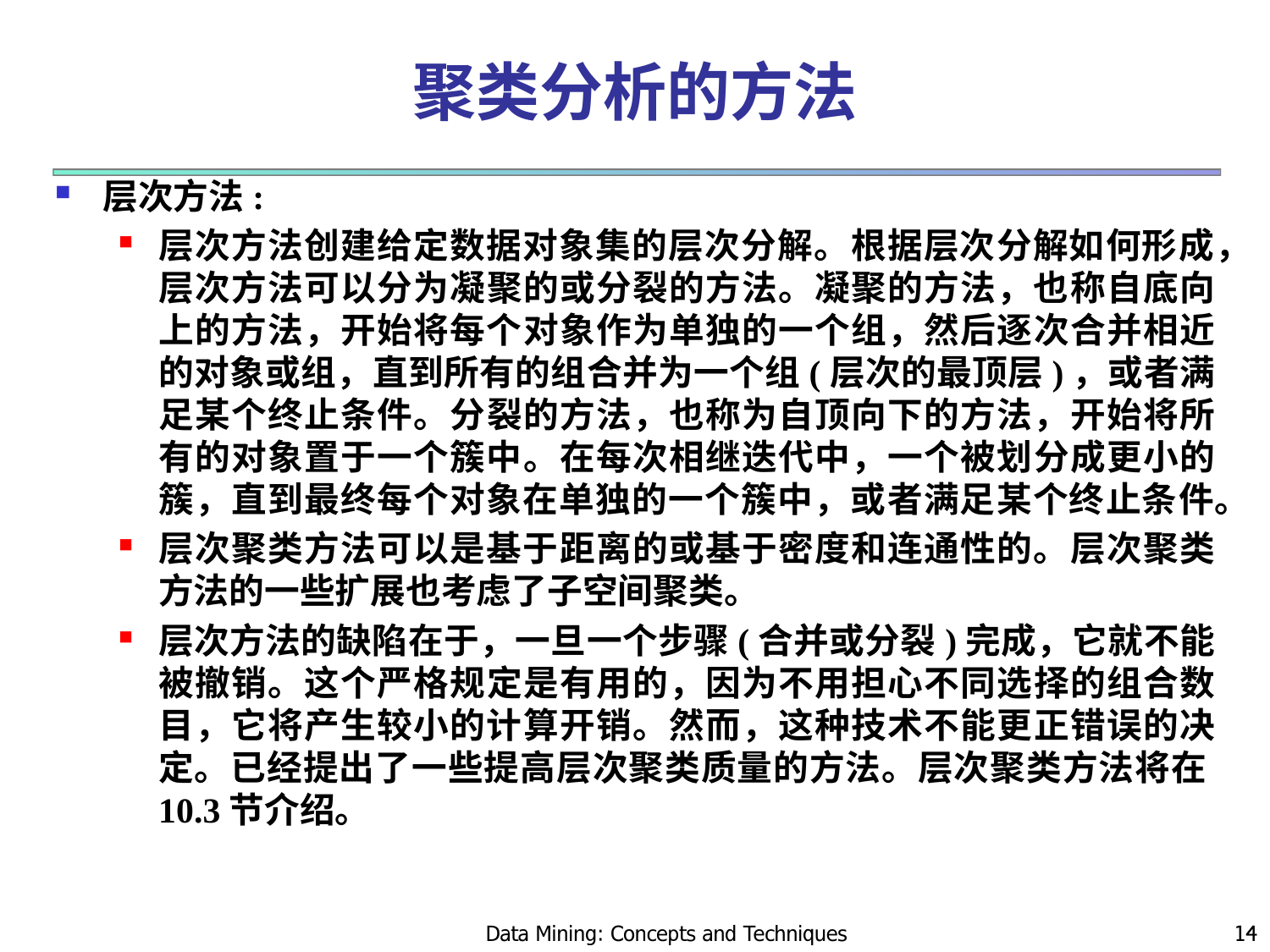

聚类分析的方法
层次方法:
层次方法创建给定数据对象集的层次分解。根据层次分解如何形成，层次方法可以分为凝聚的或分裂的方法。凝聚的方法，也称自底向上的方法，开始将每个对象作为单独的一个组，然后逐次合并相近的对象或组，直到所有的组合并为一个组(层次的最顶层)，或者满足某个终止条件。分裂的方法，也称为自顶向下的方法，开始将所有的对象置于一个簇中。在每次相继迭代中，一个被划分成更小的簇，直到最终每个对象在单独的一个簇中，或者满足某个终止条件。
层次聚类方法可以是基于距离的或基于密度和连通性的。层次聚类方法的一些扩展也考虑了子空间聚类。
层次方法的缺陷在于，一旦一个步骤(合并或分裂)完成，它就不能被撤销。这个严格规定是有用的，因为不用担心不同选择的组合数目，它将产生较小的计算开销。然而，这种技术不能更正错误的决定。已经提出了一些提高层次聚类质量的方法。层次聚类方法将在10.3节介绍。
Data Mining: Concepts and Techniques
14
14